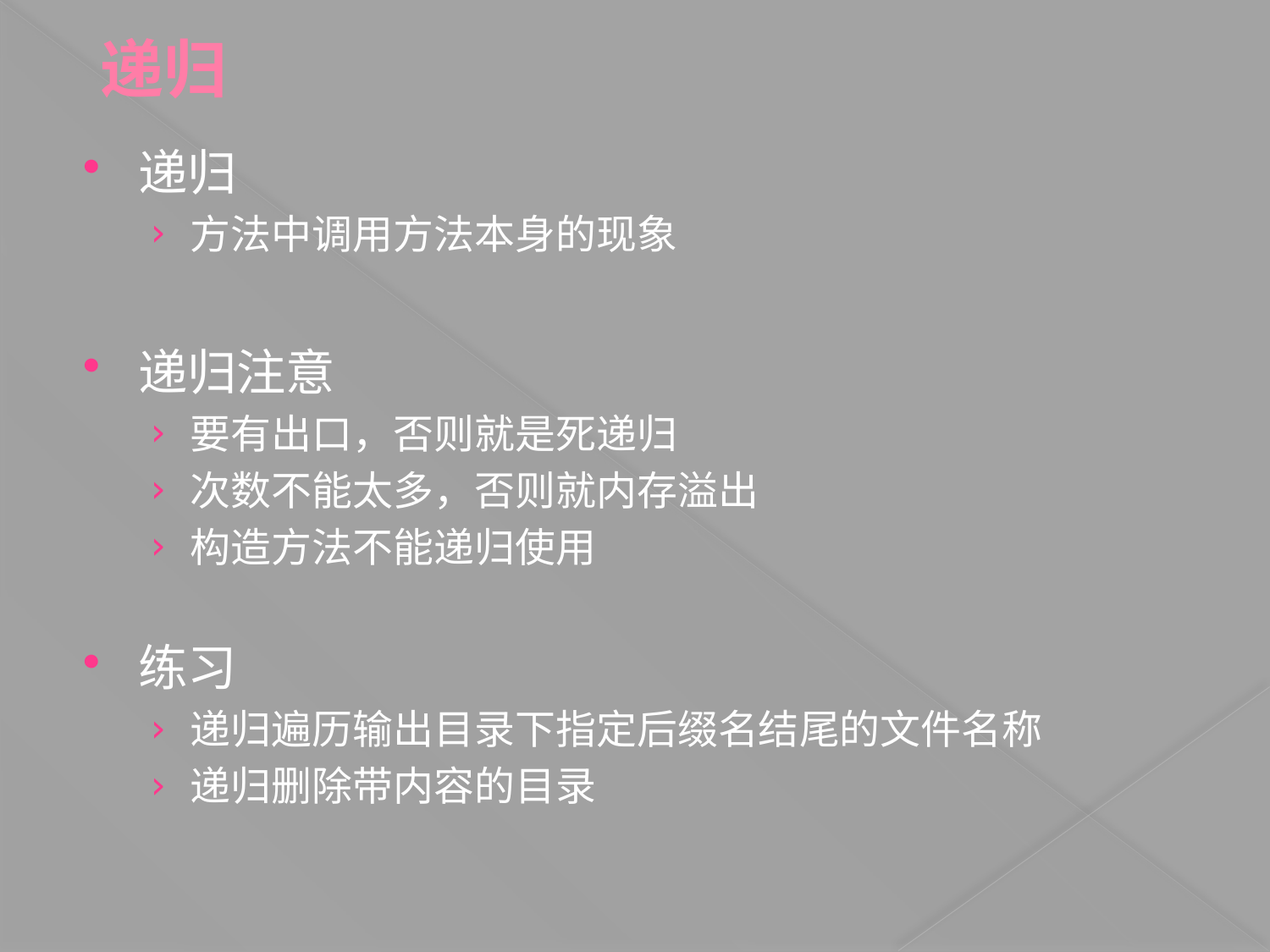

# 递归
递归
方法中调用方法本身的现象

递归注意
要有出口，否则就是死递归
次数不能太多，否则就内存溢出
构造方法不能递归使用

练习
递归遍历输出目录下指定后缀名结尾的文件名称
递归删除带内容的目录